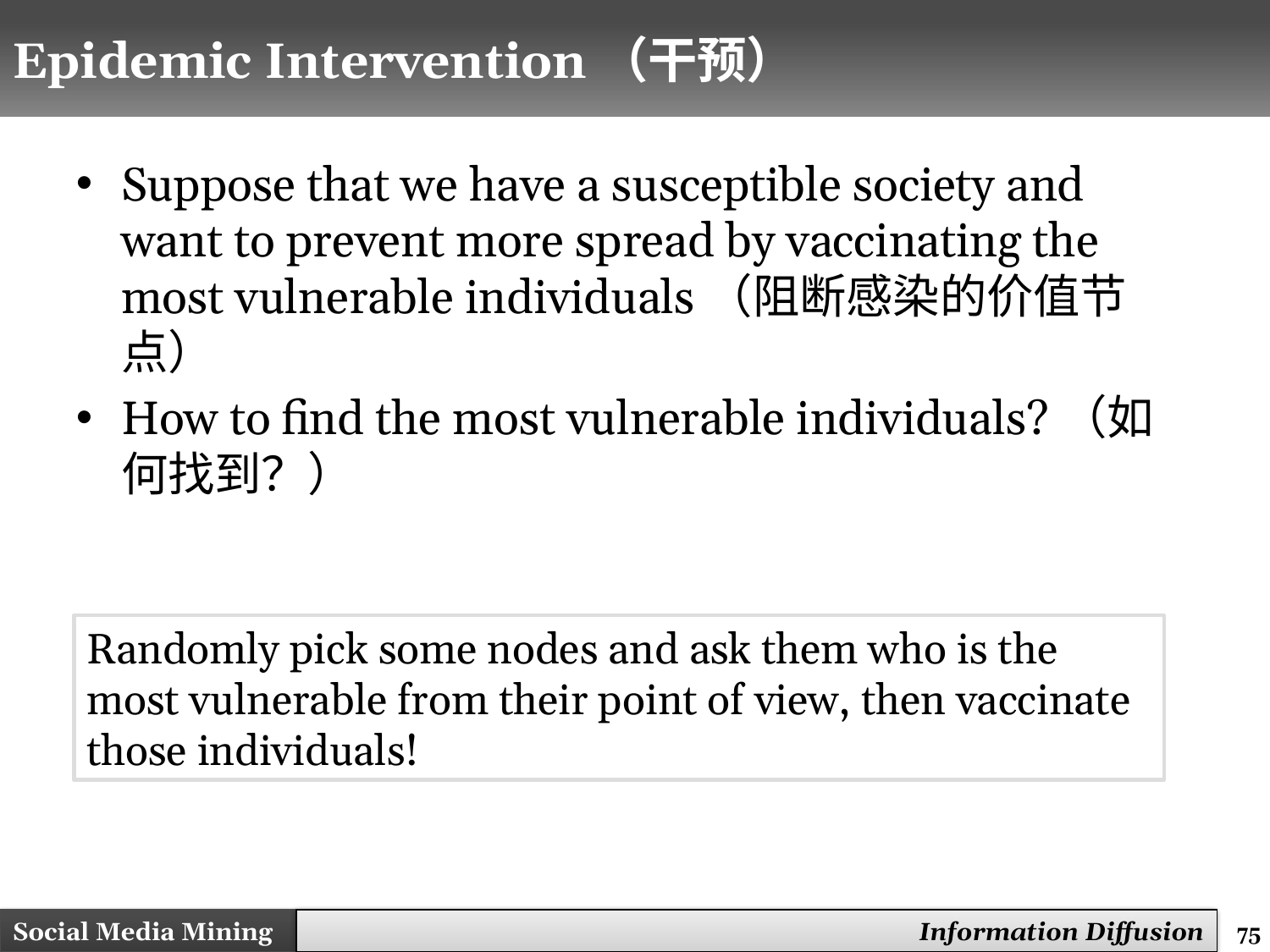

# Epidemic Intervention（干预）
Suppose that we have a susceptible society and want to prevent more spread by vaccinating the most vulnerable individuals（阻断感染的价值节点）
How to find the most vulnerable individuals?（如何找到？）

Randomly pick some nodes and ask them who is the most vulnerable from their point of view, then vaccinate those individuals!